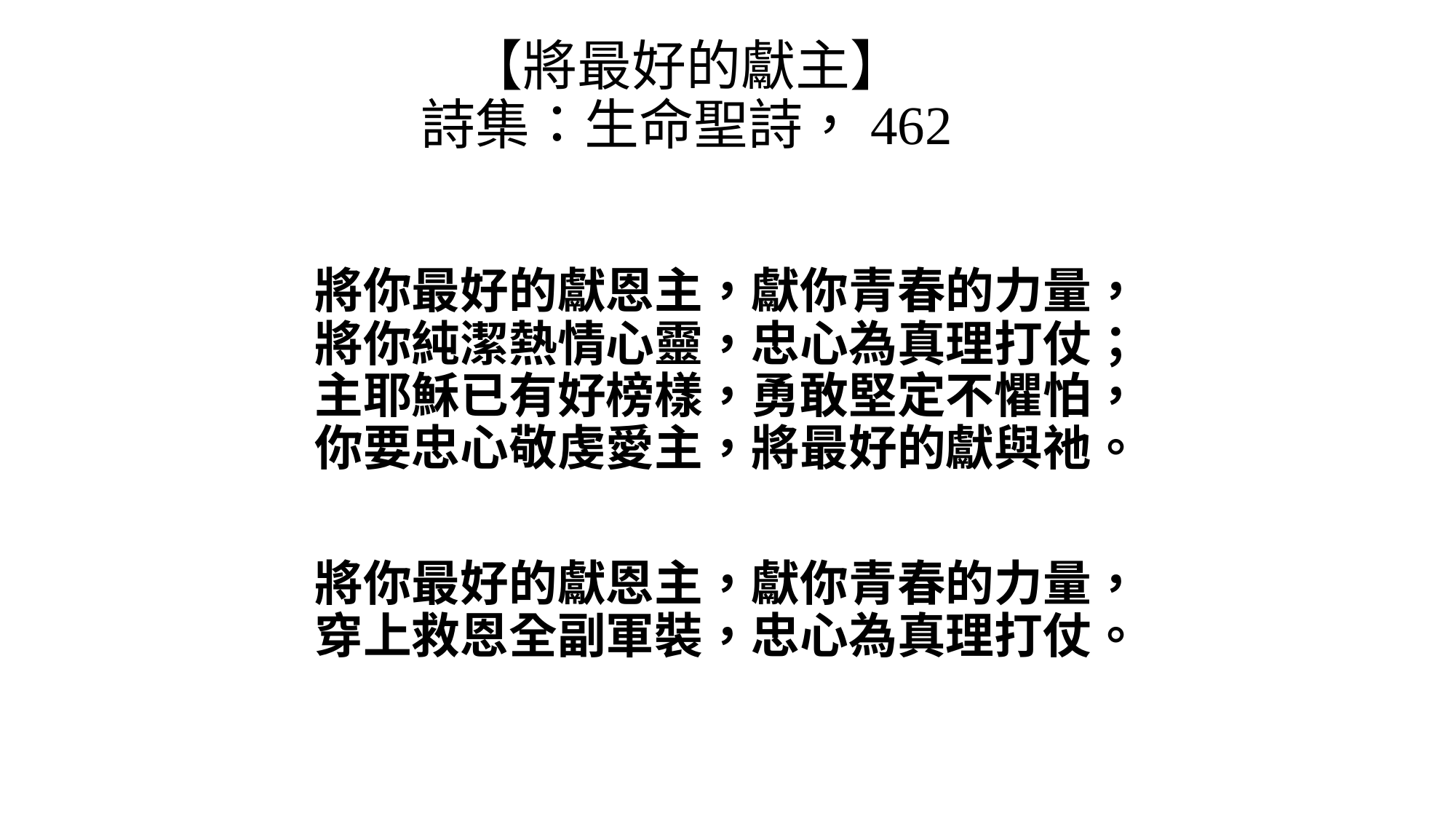

# 【將最好的獻主】 詩集：生命聖詩，462
將你最好的獻恩主，獻你青春的力量，
將你純潔熱情心靈，忠心為真理打仗；
主耶穌已有好榜樣，勇敢堅定不懼怕，
你要忠心敬虔愛主，將最好的獻與祂。

將你最好的獻恩主，獻你青春的力量，
穿上救恩全副軍裝，忠心為真理打仗。